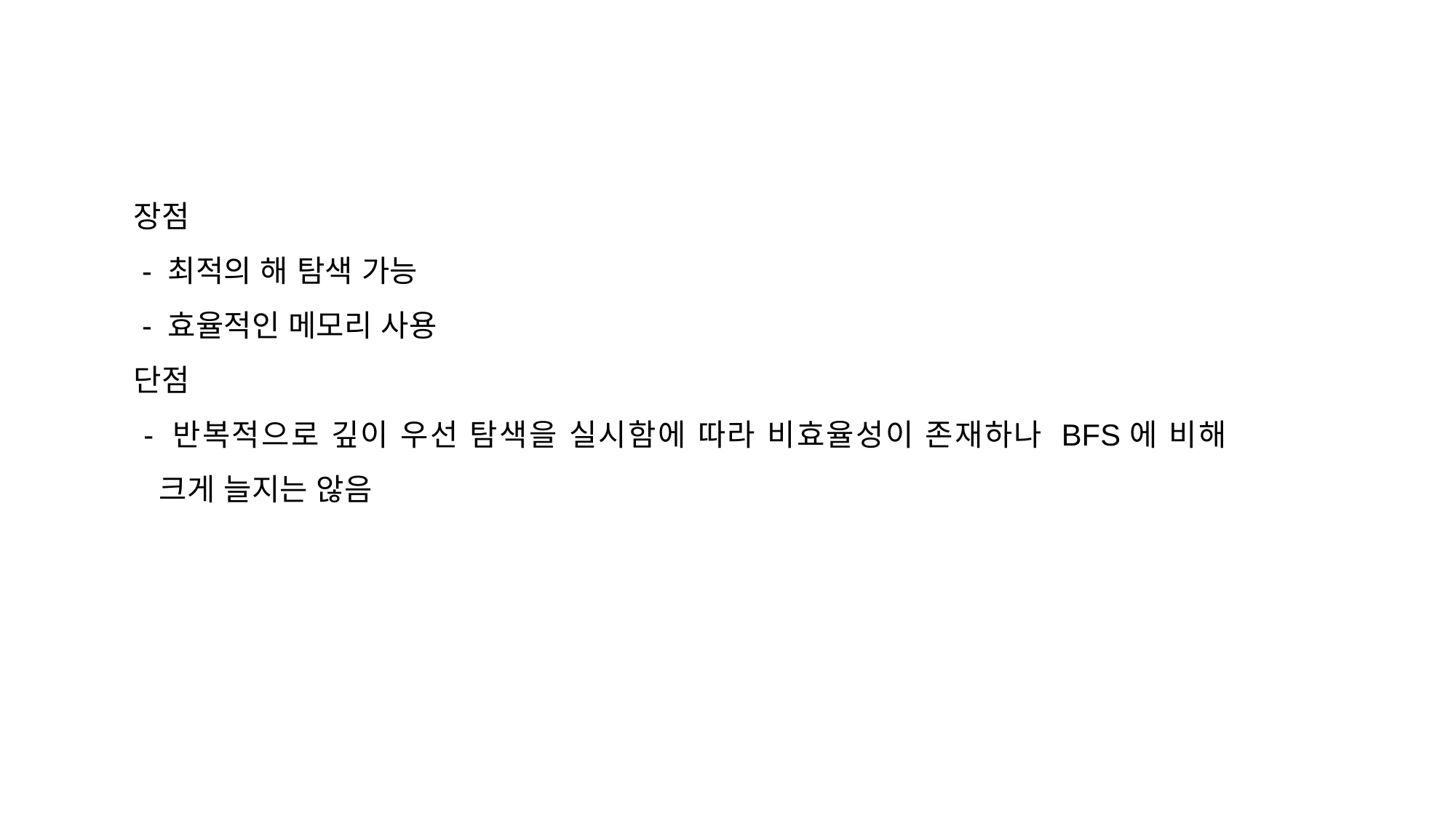

장점
 - 최적의 해 탐색 가능
 - 효율적인 메모리 사용
단점
 - 반복적으로 깊이 우선 탐색을 실시함에 따라 비효율성이 존재하나 BFS에 비해
   크게 늘지는 않음